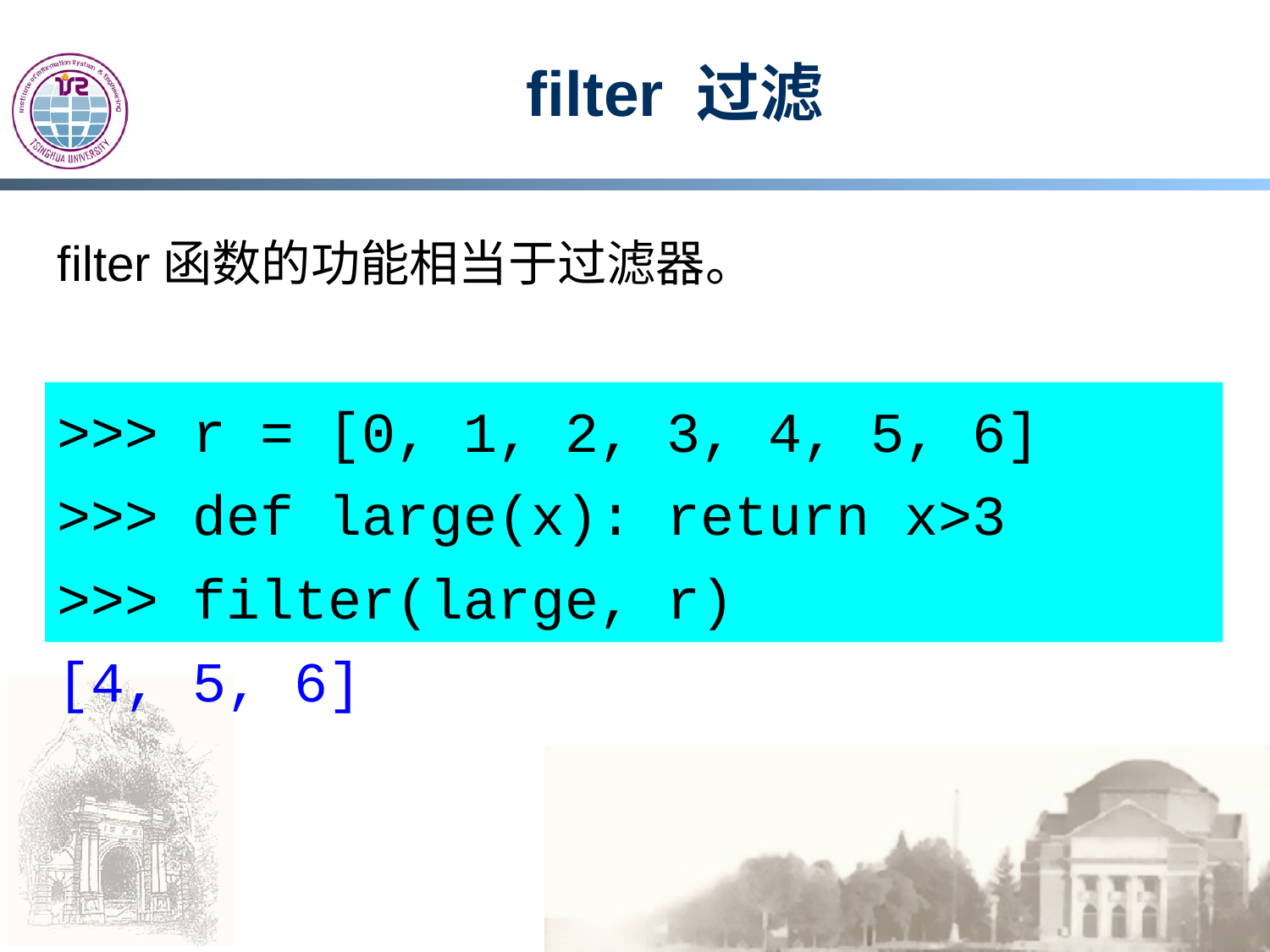

# filter 过滤
filter函数的功能相当于过滤器。
>>> r = [0, 1, 2, 3, 4, 5, 6]
>>> def large(x): return x>3
>>> filter(large, r)
[4, 5, 6]